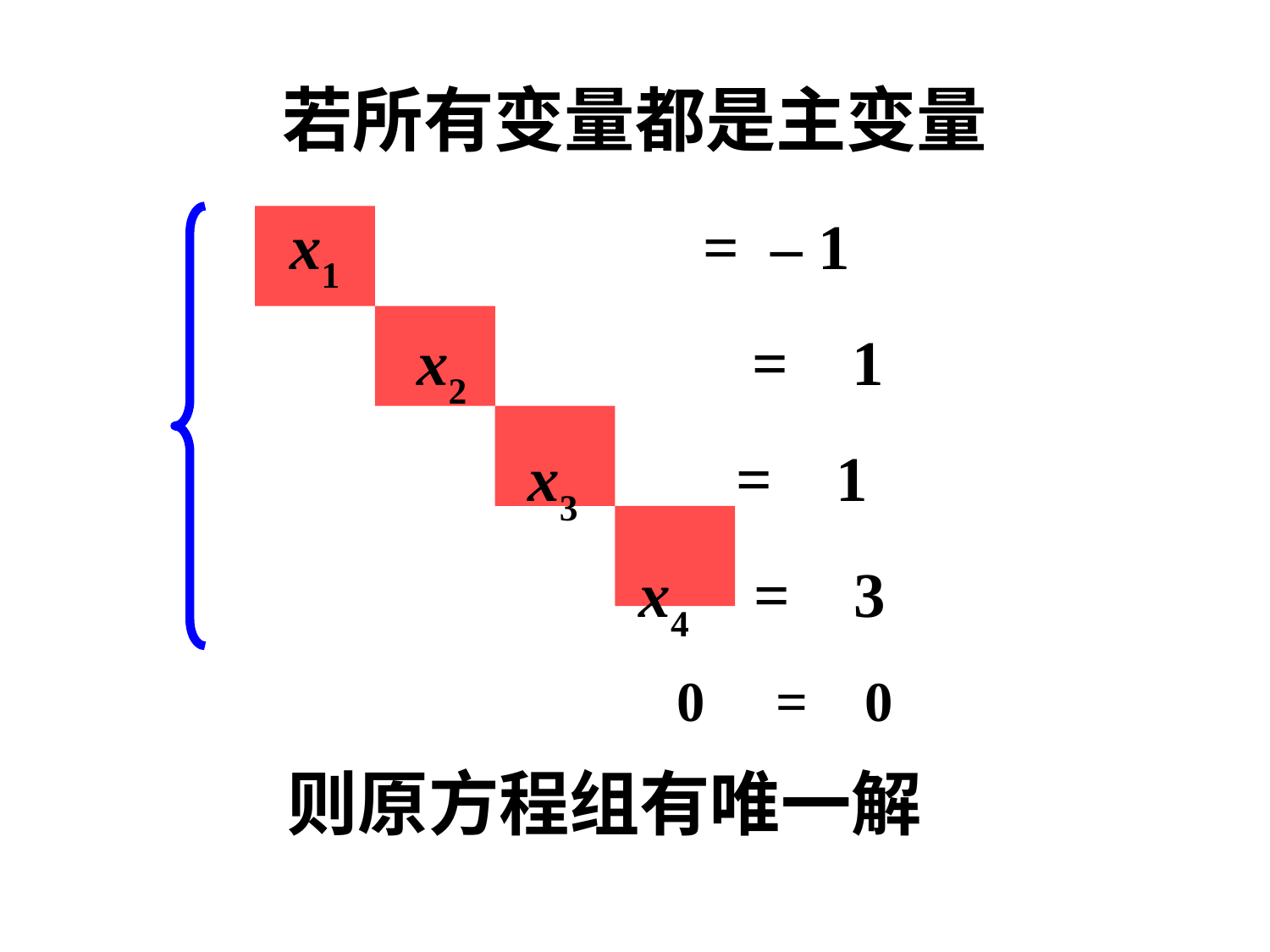

若所有变量都是主变量
              x1                                       =  – 1
                      x2                  =    1
                             x3                 =    1
                                    x4       =    3
                                           0     =    0
                则原方程组有唯一解